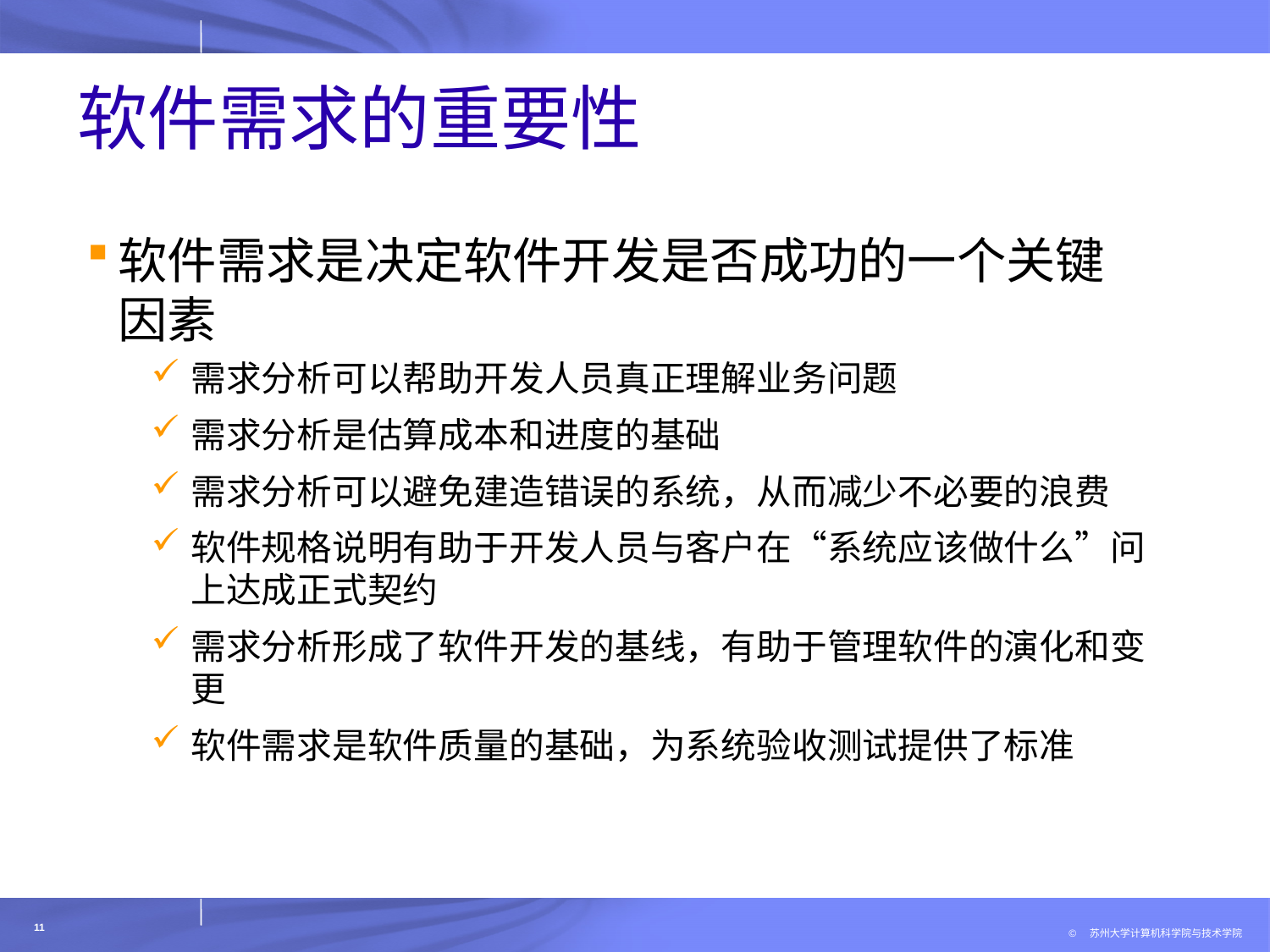

# 软件需求的重要性
软件需求是决定软件开发是否成功的一个关键因素
需求分析可以帮助开发人员真正理解业务问题
需求分析是估算成本和进度的基础
需求分析可以避免建造错误的系统，从而减少不必要的浪费
软件规格说明有助于开发人员与客户在“系统应该做什么”问上达成正式契约
需求分析形成了软件开发的基线，有助于管理软件的演化和变更
软件需求是软件质量的基础，为系统验收测试提供了标准

11